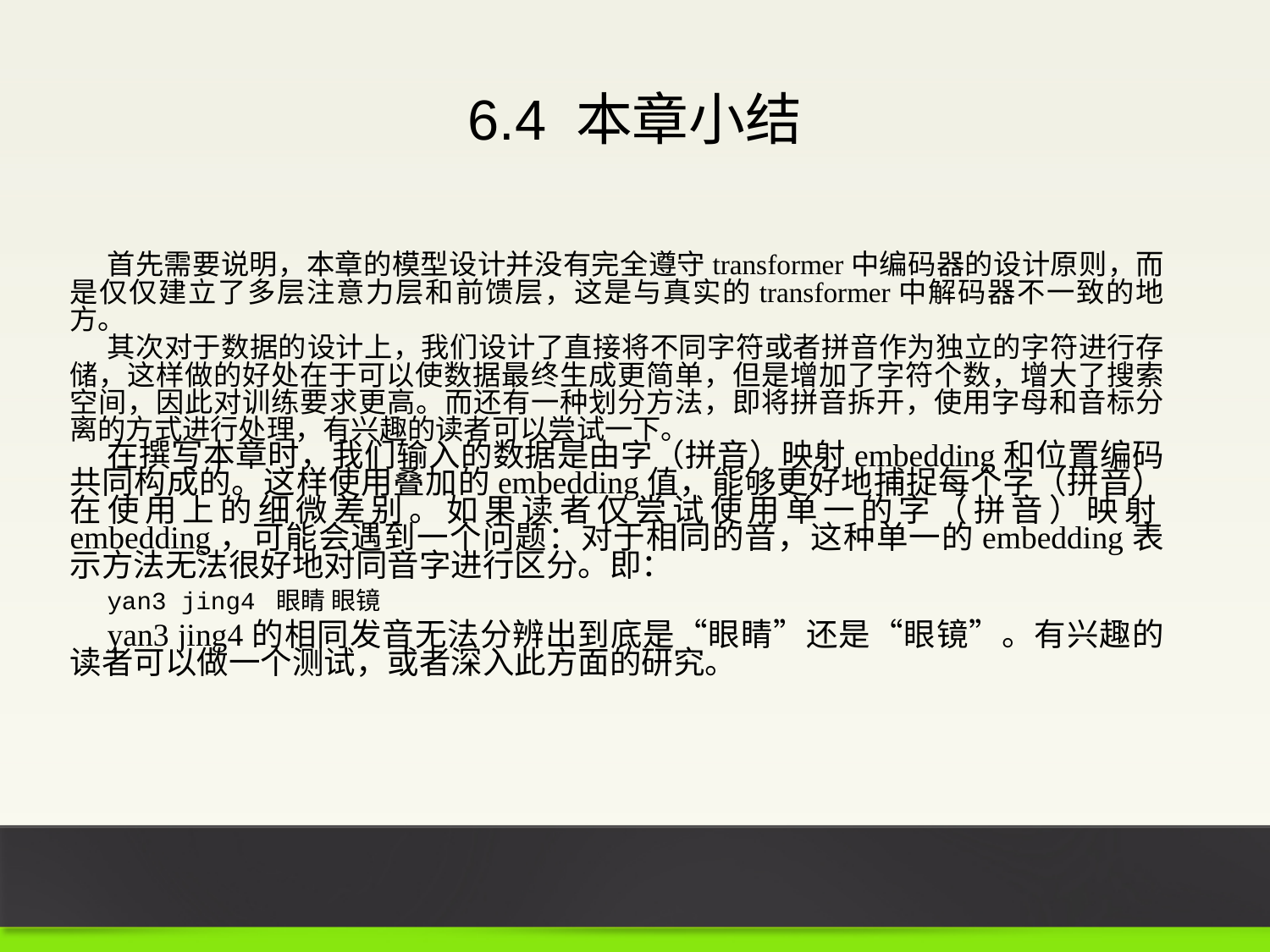

6.4 本章小结
首先需要说明，本章的模型设计并没有完全遵守transformer中编码器的设计原则，而是仅仅建立了多层注意力层和前馈层，这是与真实的transformer中解码器不一致的地方。
其次对于数据的设计上，我们设计了直接将不同字符或者拼音作为独立的字符进行存储，这样做的好处在于可以使数据最终生成更简单，但是增加了字符个数，增大了搜索空间，因此对训练要求更高。而还有一种划分方法，即将拼音拆开，使用字母和音标分离的方式进行处理，有兴趣的读者可以尝试一下。
在撰写本章时，我们输入的数据是由字（拼音）映射embedding和位置编码共同构成的。这样使用叠加的embedding值，能够更好地捕捉每个字（拼音）在使用上的细微差别。如果读者仅尝试使用单一的字（拼音）映射embedding，可能会遇到一个问题：对于相同的音，这种单一的embedding表示方法无法很好地对同音字进行区分。即：
yan3 jing4 眼睛 眼镜
yan3 jing4的相同发音无法分辨出到底是“眼睛”还是“眼镜”。有兴趣的读者可以做一个测试，或者深入此方面的研究。